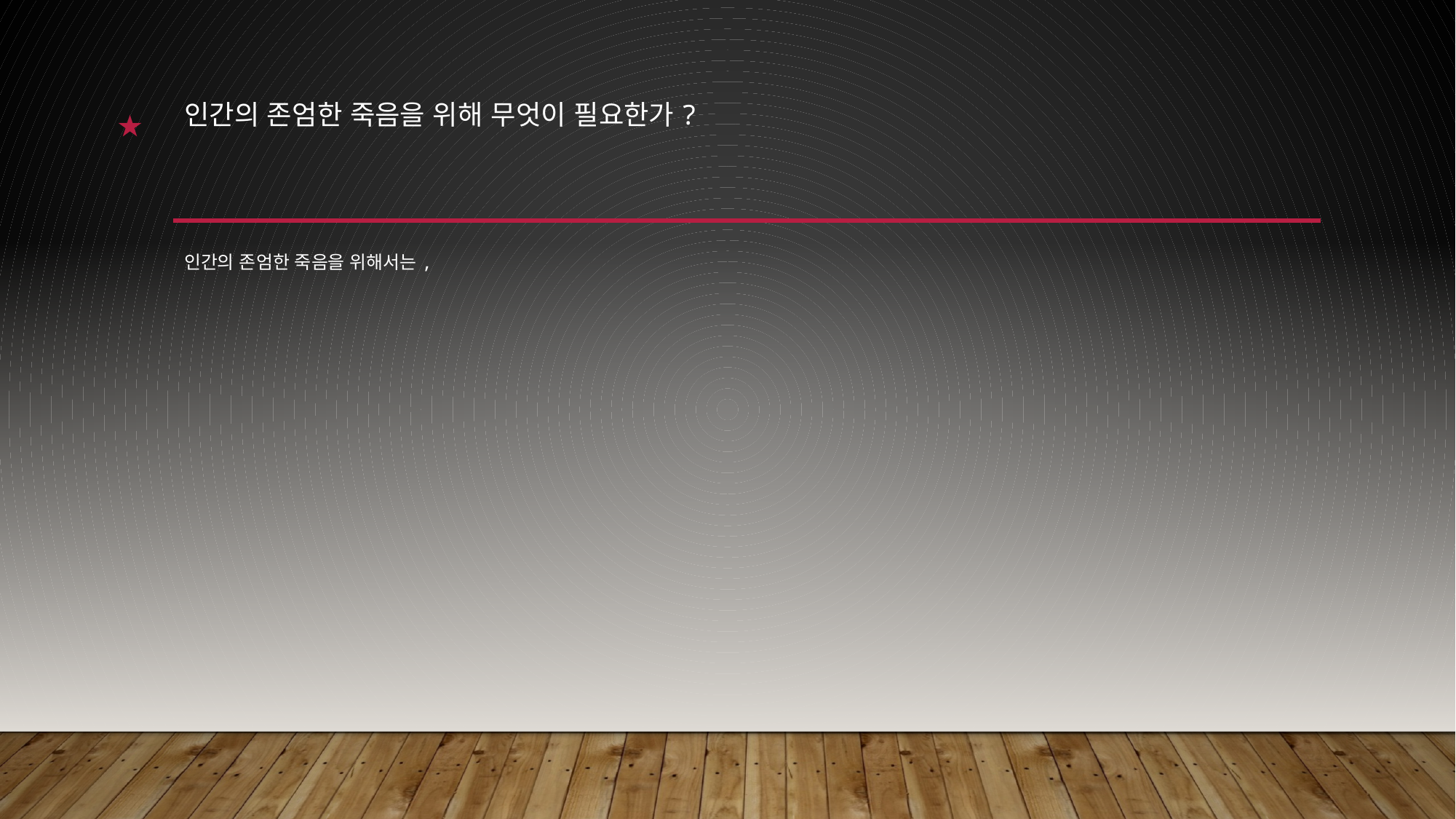

★
# 인간의 존엄한 죽음을 위해 무엇이 필요한가?
인간의 존엄한 죽음을 위해서는,